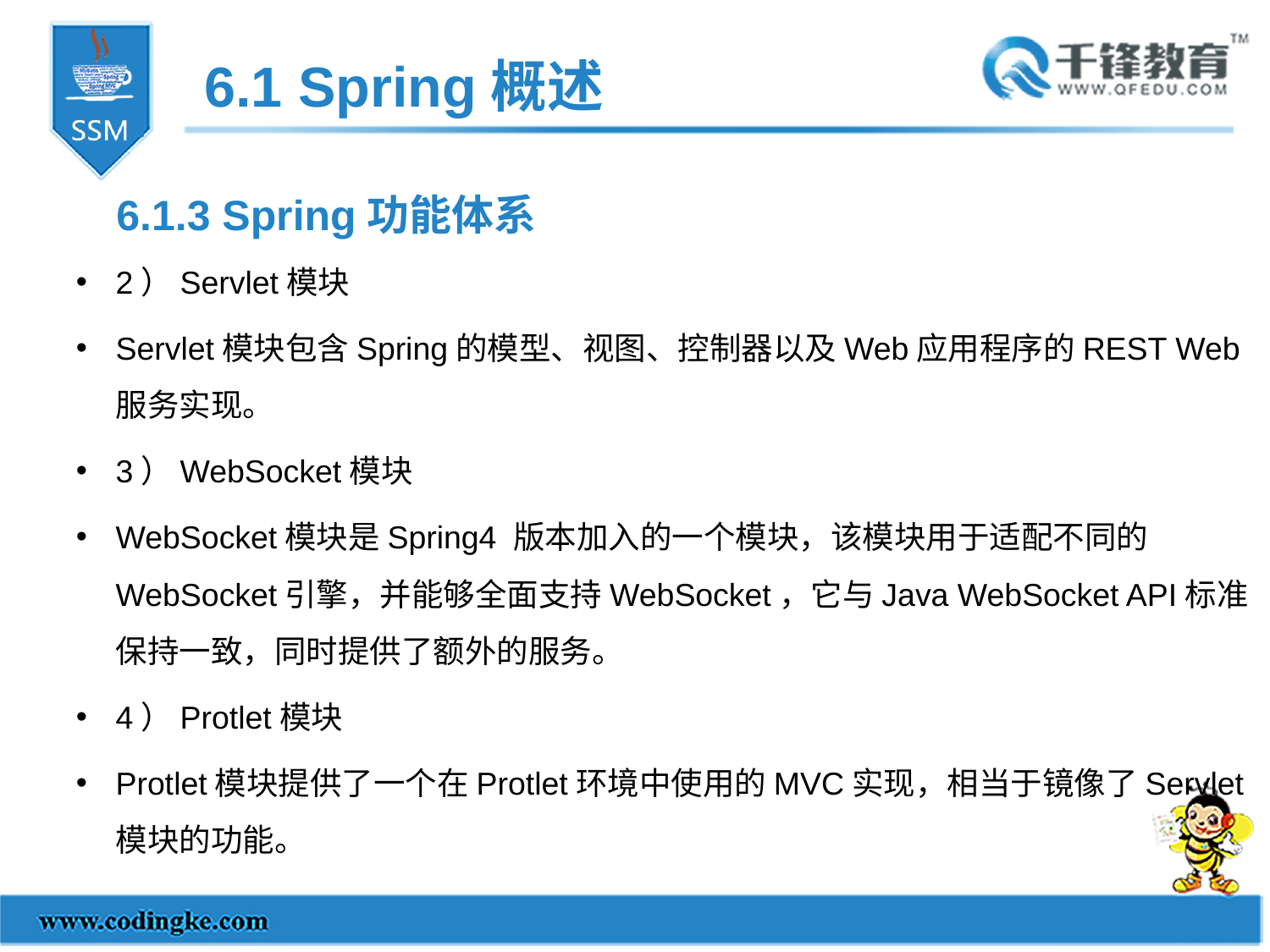

6.1 Spring概述
6.1.3 Spring功能体系
2）Servlet模块
Servlet模块包含Spring的模型、视图、控制器以及Web应用程序的REST Web服务实现。
3）WebSocket模块
WebSocket模块是Spring4 版本加入的一个模块，该模块用于适配不同的WebSocket引擎，并能够全面支持WebSocket，它与Java WebSocket API标准保持一致，同时提供了额外的服务。
4）Protlet模块
Protlet模块提供了一个在Protlet环境中使用的MVC实现，相当于镜像了Servlet模块的功能。